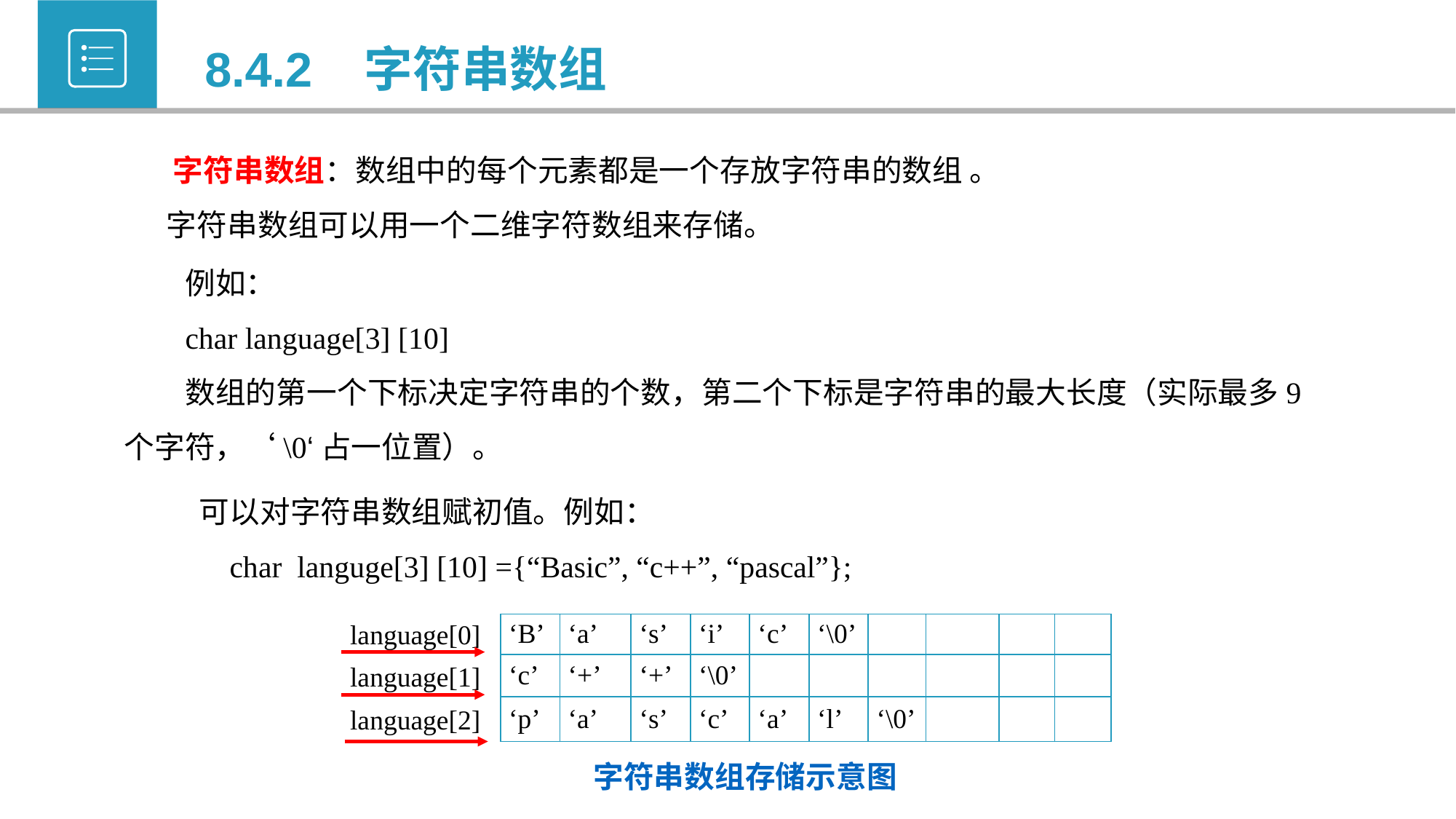

8.4.2   字符串数组
        字符串数组：数组中的每个元素都是一个存放字符串的数组 。
        字符串数组可以用一个二维字符数组来存储。
        例如：
        char language[3] [10]
        数组的第一个下标决定字符串的个数，第二个下标是字符串的最大长度（实际最多9个字符，‘\0‘占一位置）。
可以对字符串数组赋初值。例如：
    char  languge[3] [10] ={“Basic”, “c++”, “pascal”};
language[0]
language[1]
language[2]
| ‘B’ | ‘a’ | ‘s’ | ‘i’ | ‘c’ | ‘\0’ |  |  |  |  |
| --- | --- | --- | --- | --- | --- | --- | --- | --- | --- |
| ‘c’ | ‘+’ | ‘+’ | ‘\0’ |  |  |  |  |  |  |
| ‘p’ | ‘a’ | ‘s’ | ‘c’ | ‘a’ | ‘l’ | ‘\0’ |  |  |  |
字符串数组存储示意图